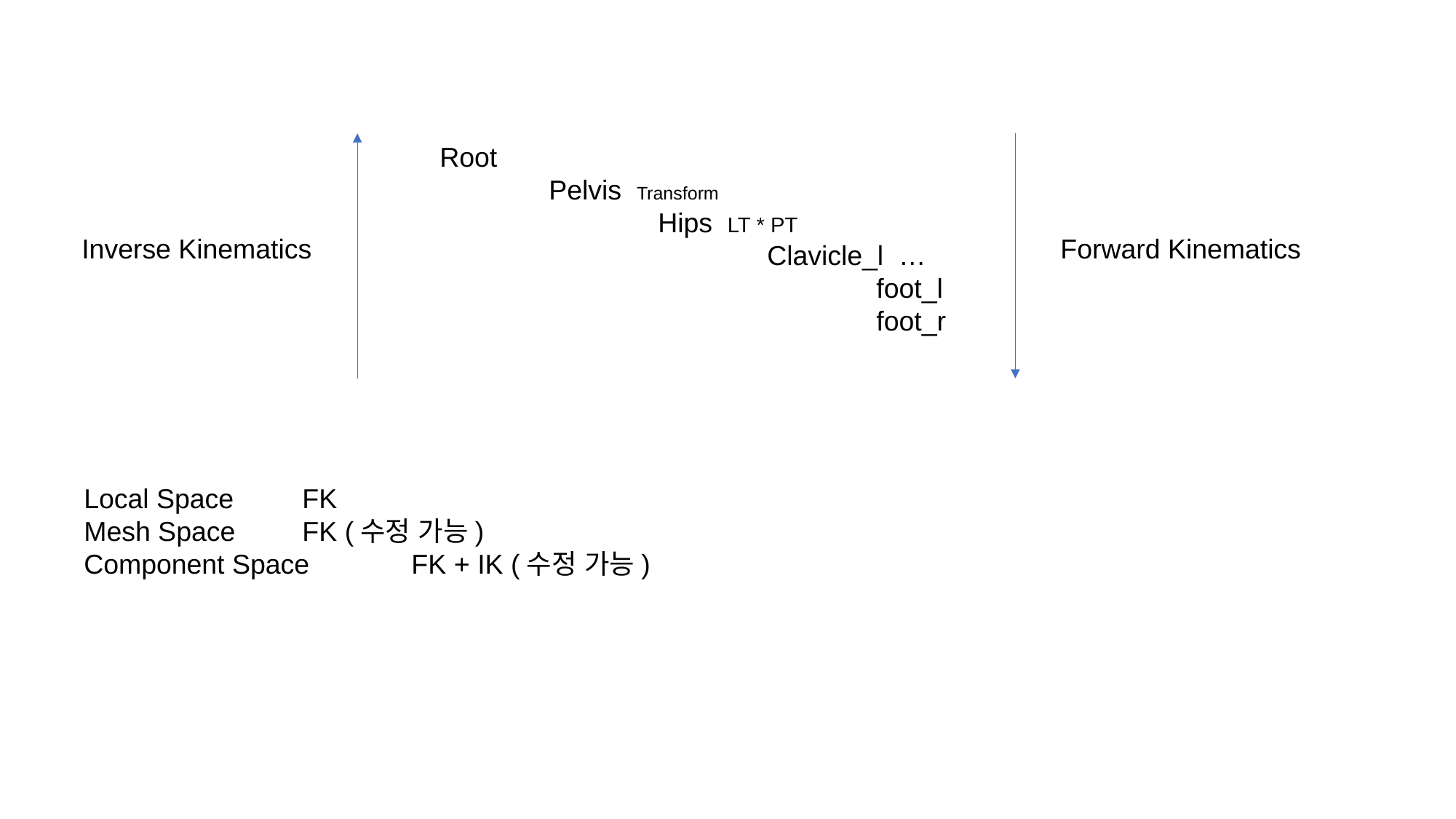

Root
	Pelvis  Transform
		Hips  LT * PT
			Clavicle_l  …
				foot_l
				foot_r
Inverse Kinematics
Forward Kinematics
Local Space 	FK
Mesh Space 	FK (수정 가능)
Component Space 	FK + IK (수정 가능)